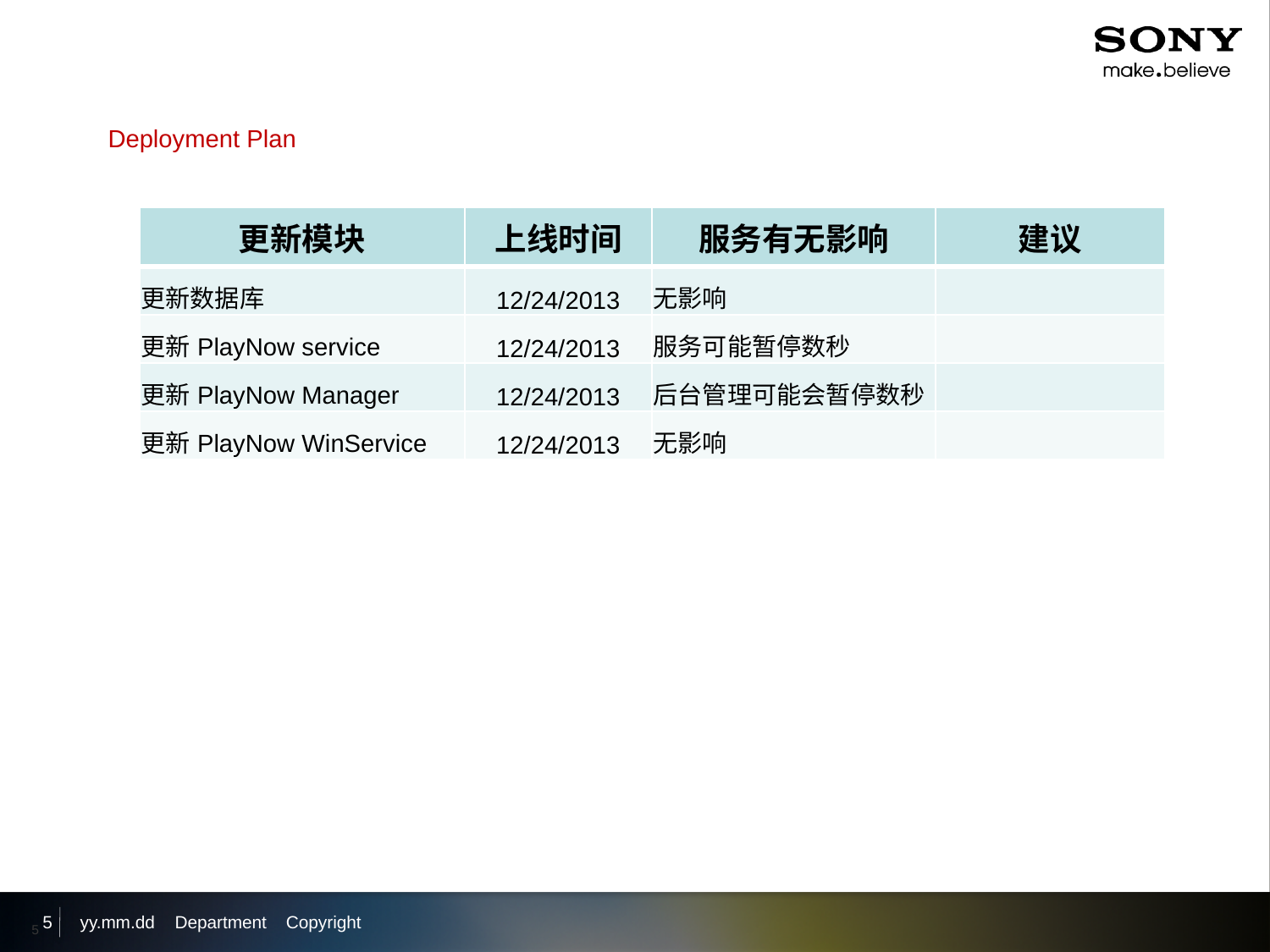

Deployment Plan

| 更新模块 | 上线时间 | 服务有无影响 | 建议 |
| --- | --- | --- | --- |
| 更新数据库 | 12/24/2013 | 无影响 |  |
| 更新PlayNow service | 12/24/2013 | 服务可能暂停数秒 |  |
| 更新PlayNow Manager | 12/24/2013 | 后台管理可能会暂停数秒 |  |
| 更新PlayNow WinService | 12/24/2013 | 无影响 |  |
5
yy.mm.dd
Department    Copyright